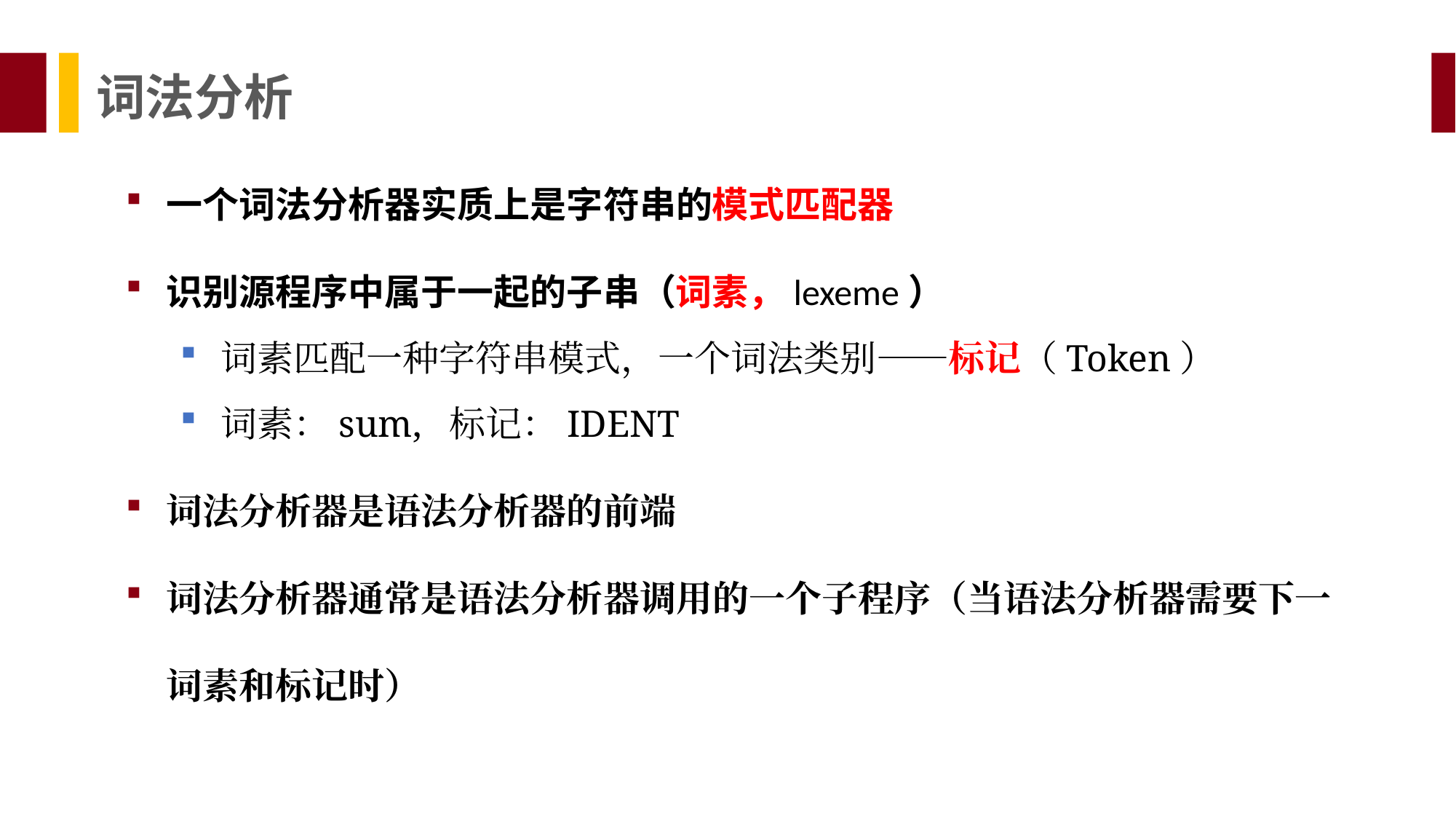

词法分析
一个词法分析器实质上是字符串的模式匹配器
识别源程序中属于一起的子串（词素，lexeme）
词素匹配一种字符串模式，一个词法类别——标记（Token）
词素：sum,  标记：IDENT
词法分析器是语法分析器的前端
词法分析器通常是语法分析器调用的一个子程序（当语法分析器需要下一词素和标记时）